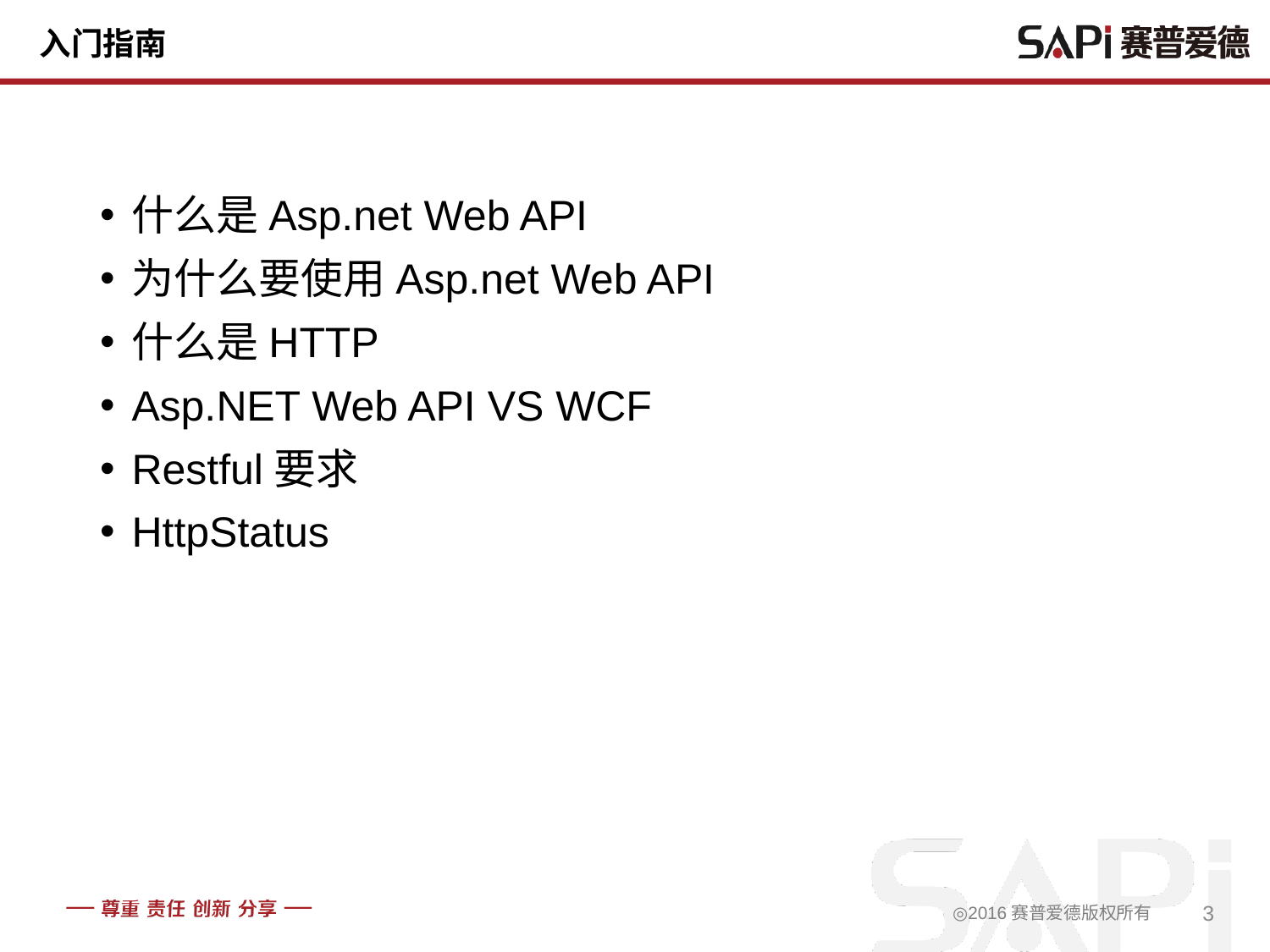

# 入门指南
什么是Asp.net Web API
为什么要使用Asp.net Web API
什么是HTTP
Asp.NET Web API VS WCF
Restful要求
HttpStatus
3